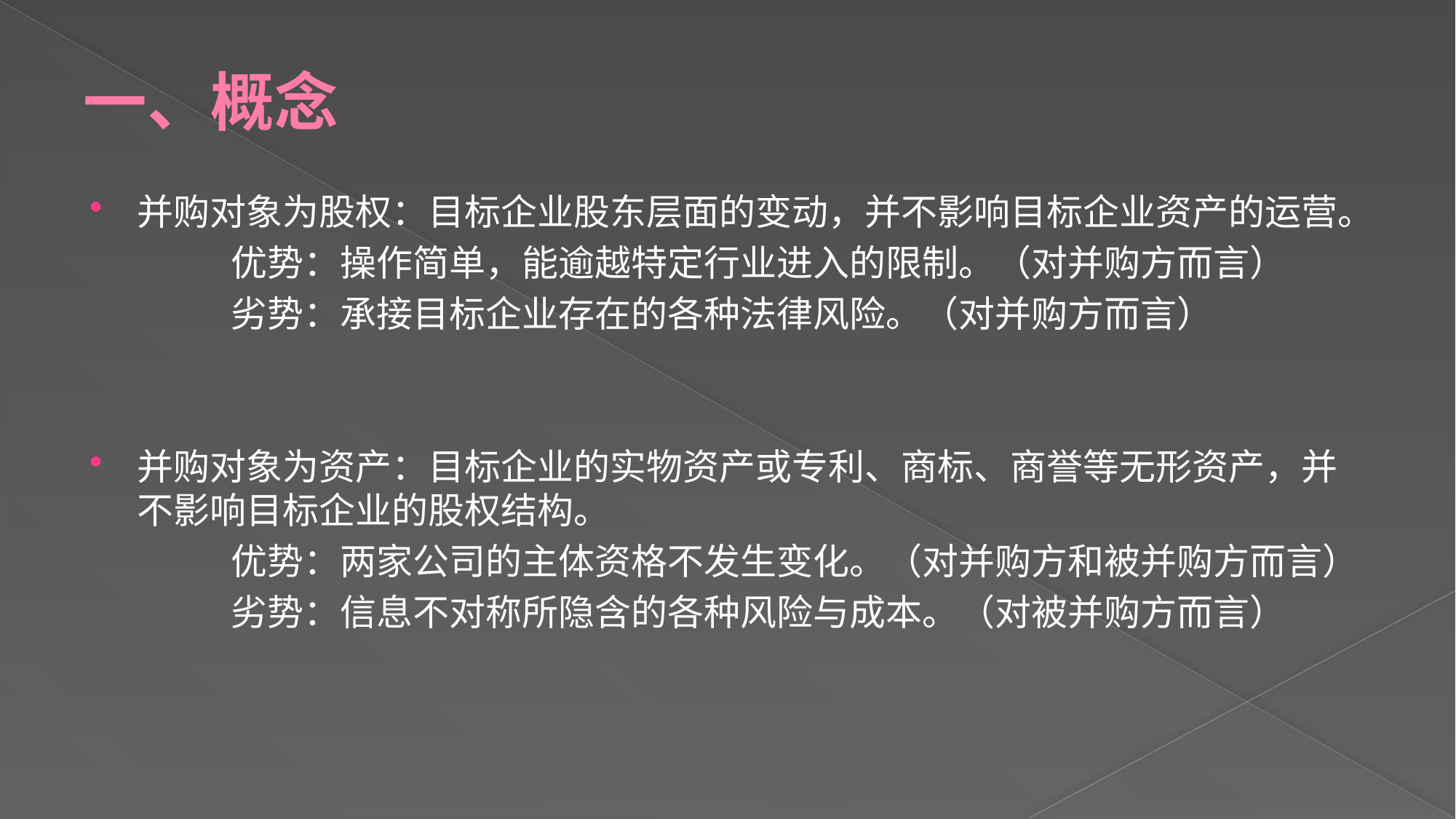

# 一、概念
并购对象为股权：目标企业股东层面的变动，并不影响目标企业资产的运营。
                优势：操作简单，能逾越特定行业进入的限制。（对并购方而言）
                劣势：承接目标企业存在的各种法律风险。（对并购方而言）

并购对象为资产：目标企业的实物资产或专利、商标、商誉等无形资产，并不影响目标企业的股权结构。
                优势：两家公司的主体资格不发生变化。（对并购方和被并购方而言）
                劣势：信息不对称所隐含的各种风险与成本。（对被并购方而言）